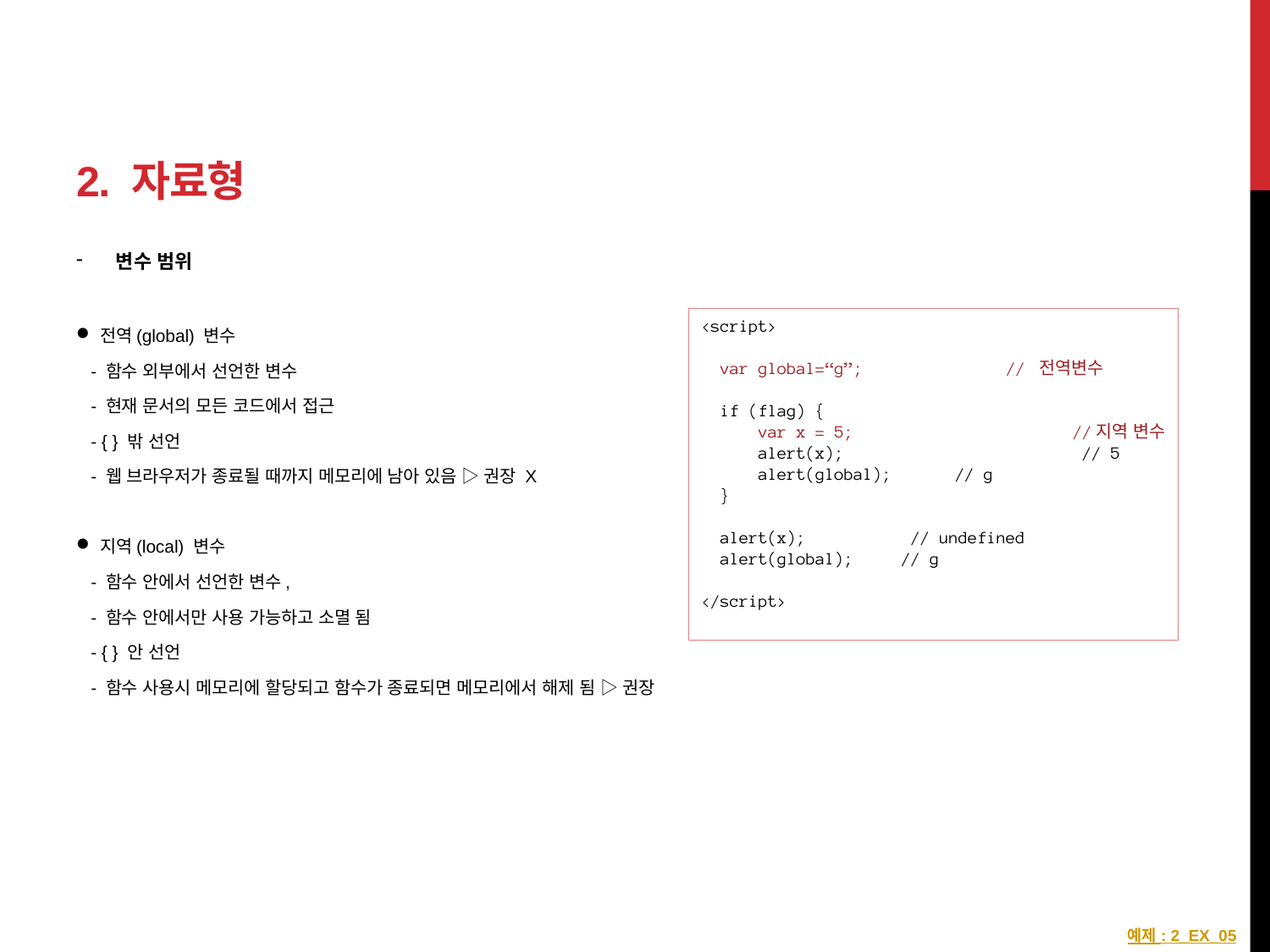

# 2. 자료형
변수 범위

전역(global) 변수
   - 함수 외부에서 선언한 변수
   - 현재 문서의 모든 코드에서 접근
   - { } 밖 선언
   - 웹 브라우저가 종료될 때까지 메모리에 남아 있음 ▷ 권장 X

지역(local) 변수
   - 함수 안에서 선언한 변수,
   - 함수 안에서만 사용 가능하고 소멸 됨
   - { } 안 선언
   - 함수 사용시 메모리에 할당되고 함수가 종료되면 메모리에서 해제 됨 ▷ 권장

<script>

  var global=“g”;               // 전역변수

  if (flag) {
      var x = 5;                       //지역 변수
      alert(x); 		// 5
      alert(global);    	// g
  }

  alert(x);           // undefined
  alert(global);     // g

</script>

예제 : 2_EX_05